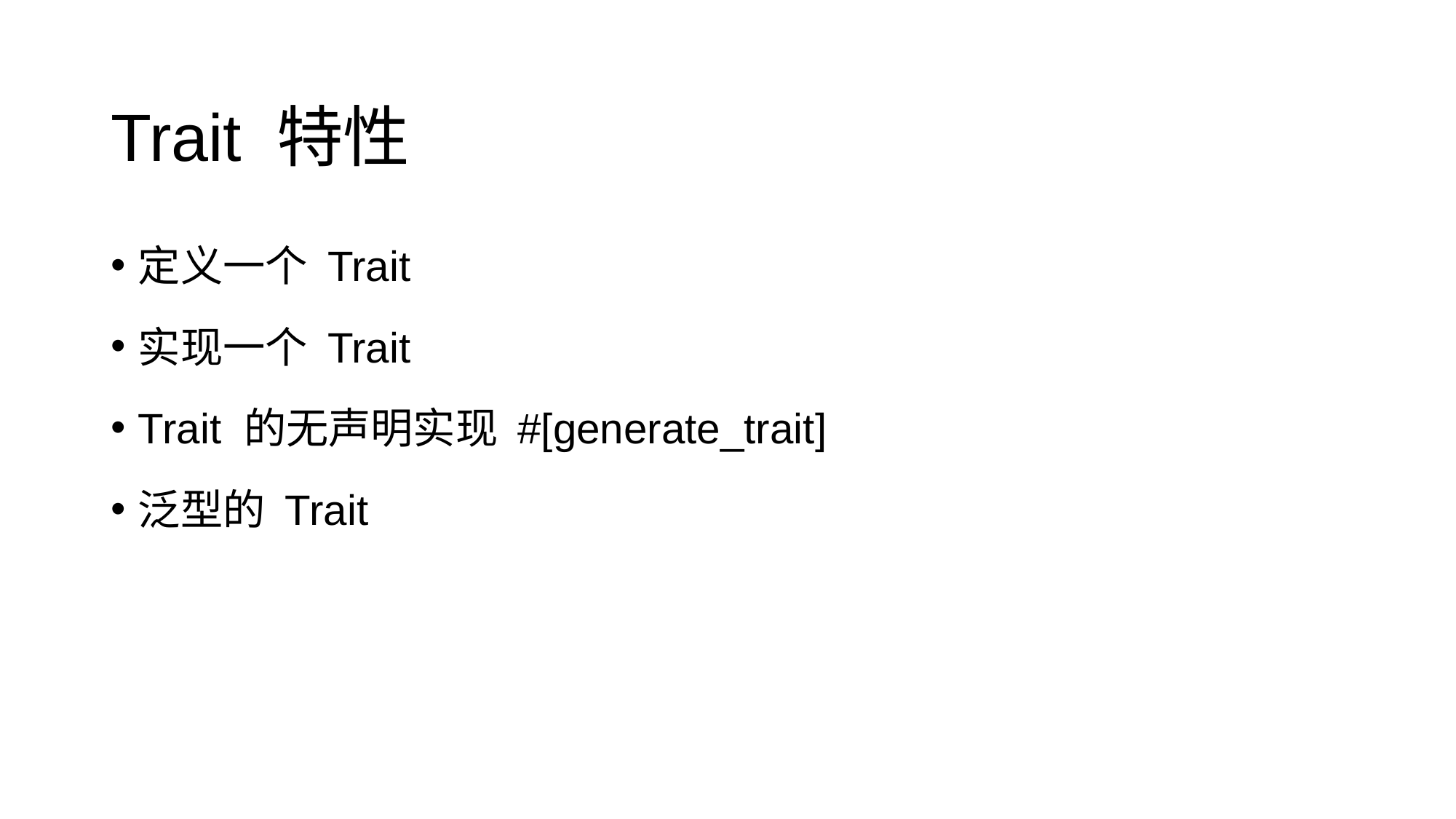

# Trait 特性
定义一个 Trait
实现一个 Trait
Trait 的无声明实现 #[generate_trait]
泛型的 Trait